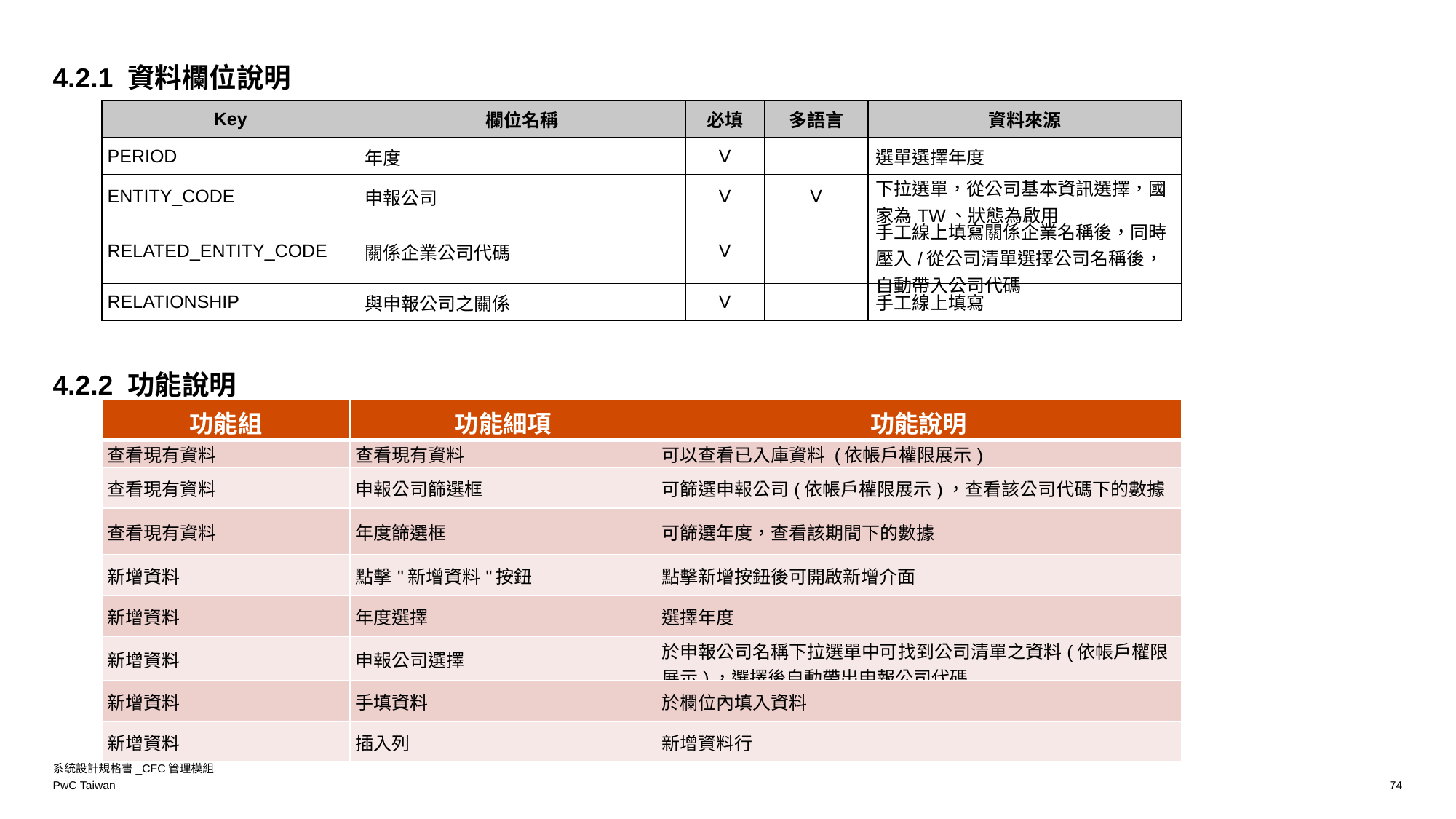

4.2.1 資料欄位說明
| Key | 欄位名稱 | 必填 | 多語言 | 資料來源 |
| --- | --- | --- | --- | --- |
| PERIOD | 年度 | V |  | 選單選擇年度 |
| ENTITY\_CODE | 申報公司 | V | V | 下拉選單，從公司基本資訊選擇，國家為TW、狀態為啟用 |
| RELATED\_ENTITY\_CODE | 關係企業公司代碼 | V |  | 手工線上填寫關係企業名稱後，同時壓入/從公司清單選擇公司名稱後，自動帶入公司代碼 |
| RELATIONSHIP | 與申報公司之關係 | V |  | 手工線上填寫 |
4.2.2 功能說明
| 功能組 | 功能細項 | 功能說明 |
| --- | --- | --- |
| 查看現有資料 | 查看現有資料 | 可以查看已入庫資料 (依帳戶權限展示) |
| 查看現有資料 | 申報公司篩選框 | 可篩選申報公司(依帳戶權限展示)，查看該公司代碼下的數據 |
| 查看現有資料 | 年度篩選框 | 可篩選年度，查看該期間下的數據 |
| 新增資料 | 點擊"新增資料"按鈕 | 點擊新增按鈕後可開啟新增介面 |
| 新增資料 | 年度選擇 | 選擇年度 |
| 新增資料 | 申報公司選擇 | 於申報公司名稱下拉選單中可找到公司清單之資料(依帳戶權限展示)，選擇後自動帶出申報公司代碼 |
| 新增資料 | 手填資料 | 於欄位內填入資料 |
| 新增資料 | 插入列 | 新增資料行 |
系統設計規格書_CFC管理模組
74